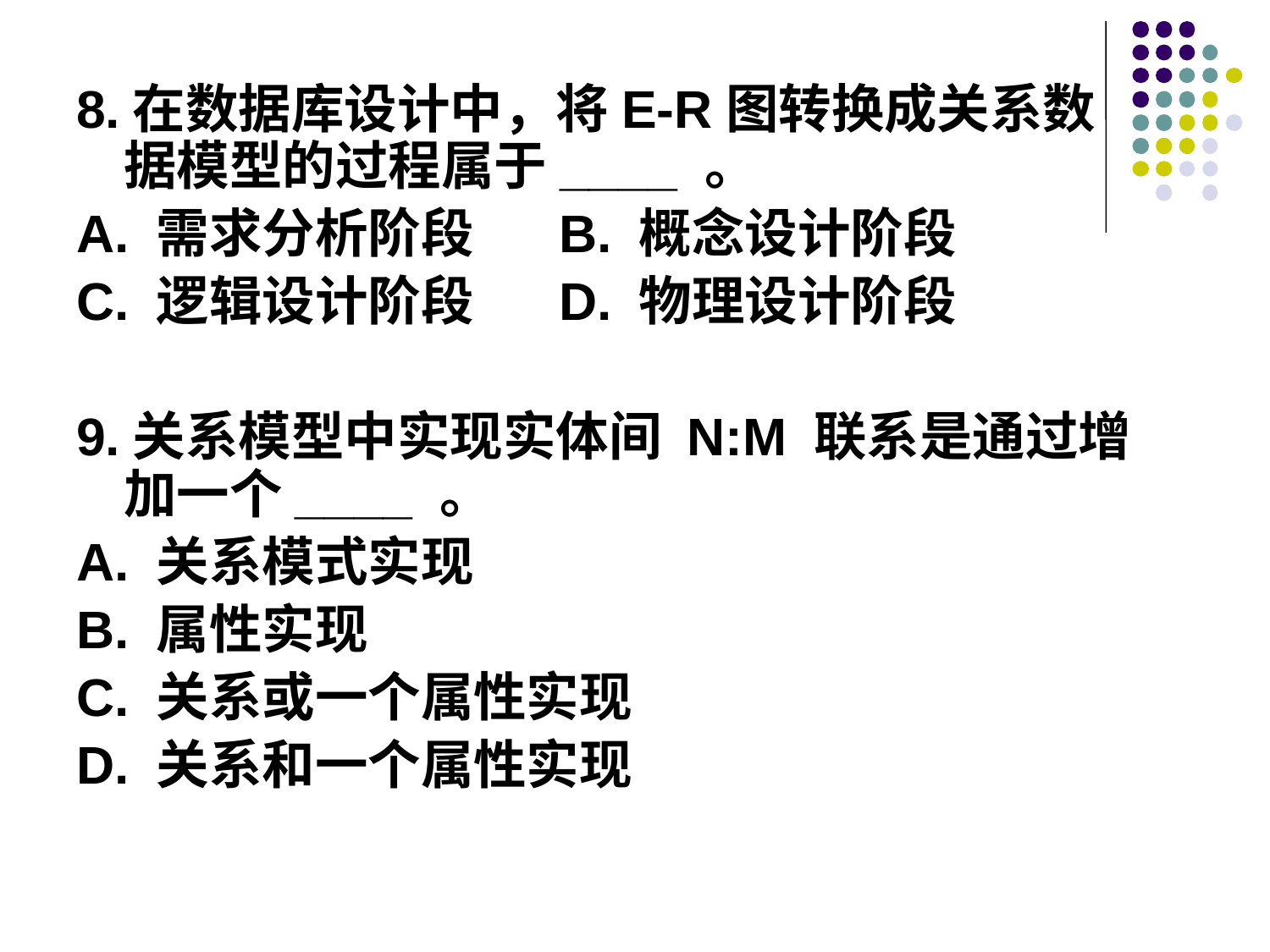

8.在数据库设计中，将E-R图转换成关系数据模型的过程属于____ 。
A. 需求分析阶段      B. 概念设计阶段
C. 逻辑设计阶段      D. 物理设计阶段

9.关系模型中实现实体间 N:M 联系是通过增加一个____ 。
A. 关系模式实现
B. 属性实现
C. 关系或一个属性实现
D. 关系和一个属性实现